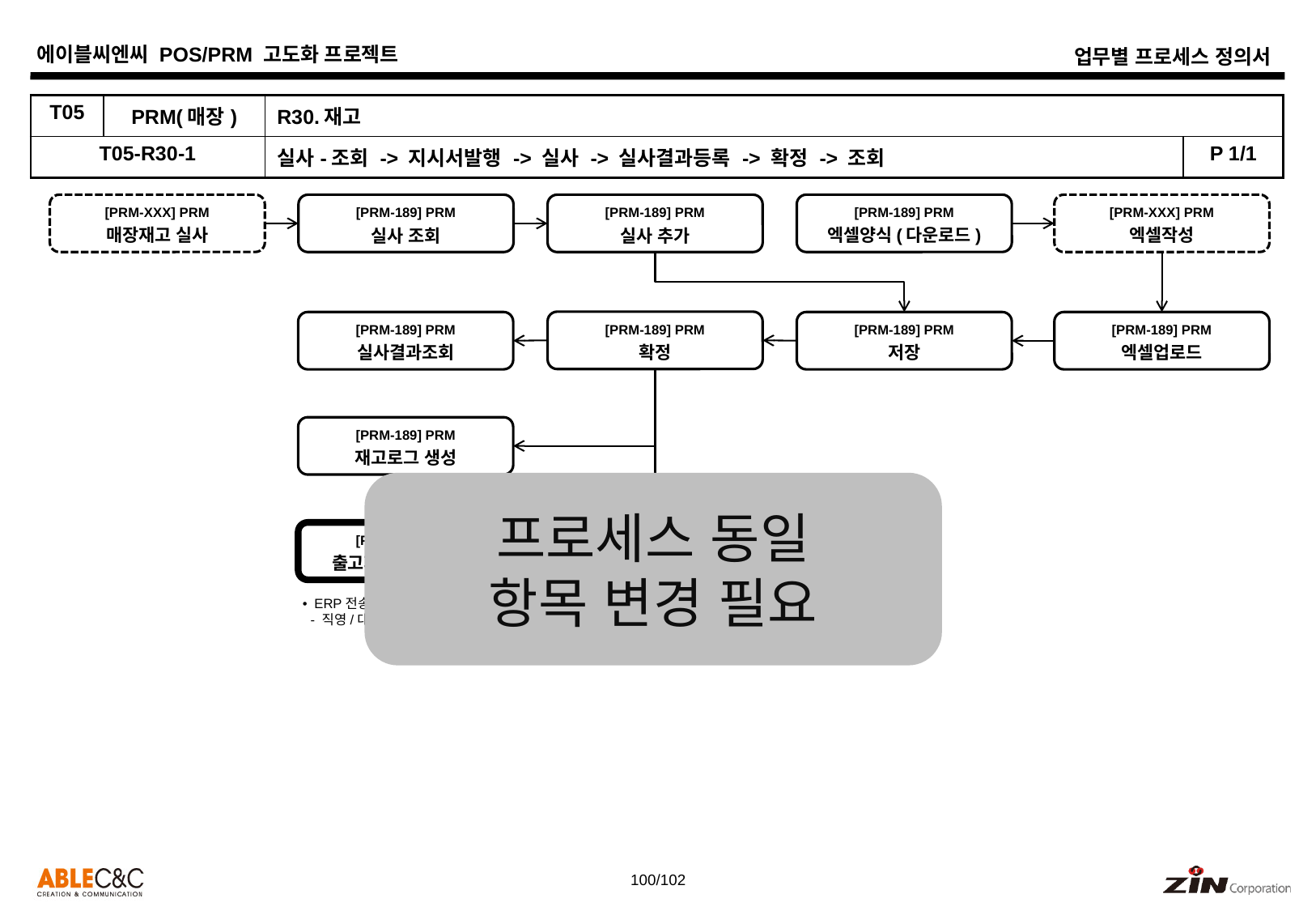

| T05 | PRM(매장) | R30.재고 |  |
| --- | --- | --- | --- |
| T05-R30-1 |  | 실사-조회 -> 지시서발행 -> 실사 -> 실사결과등록 -> 확정 -> 조회 | P 1/1 |
[PRM-XXX] PRM
매장재고 실사
[PRM-189] PRM
엑셀양식(다운로드)
[PRM-XXX] PRM
엑셀작성
[PRM-189] PRM
실사 조회
[PRM-189] PRM
실사 추가
[PRM-189] PRM
확정
[PRM-189] PRM
실사결과조회
[PRM-189] PRM
저장
[PRM-189] PRM
엑셀업로드
[PRM-189] PRM
재고로그 생성
프로세스 동일
항목 변경 필요
[PRM-601] PRM
출고지시,상세 등록
ERP전송
  - 직영/대행 판매 거래명세서 데이터 생성